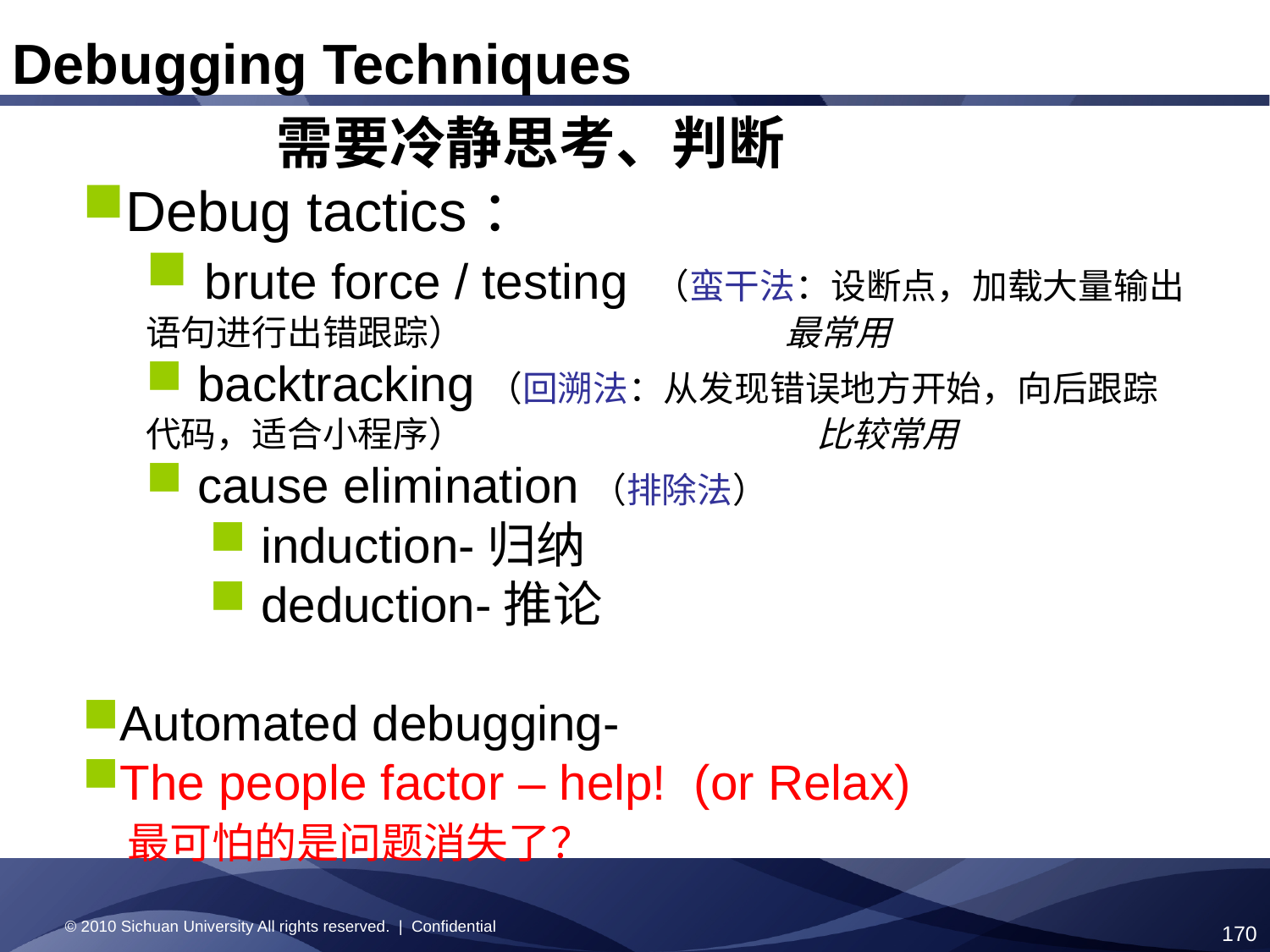

Debugging Techniques
              需要冷静思考、判断
Debug tactics：
 brute force / testing （蛮干法：设断点，加载大量输出语句进行出错跟踪）                                         最常用
 backtracking（回溯法：从发现错误地方开始，向后跟踪代码，适合小程序）                                             比较常用
 cause elimination（排除法）
 induction-归纳
 deduction-推论

Automated debugging-
The people factor – help!  (or Relax)
   最可怕的是问题消失了？

© 2010 Sichuan University All rights reserved.  |  Confidential
170